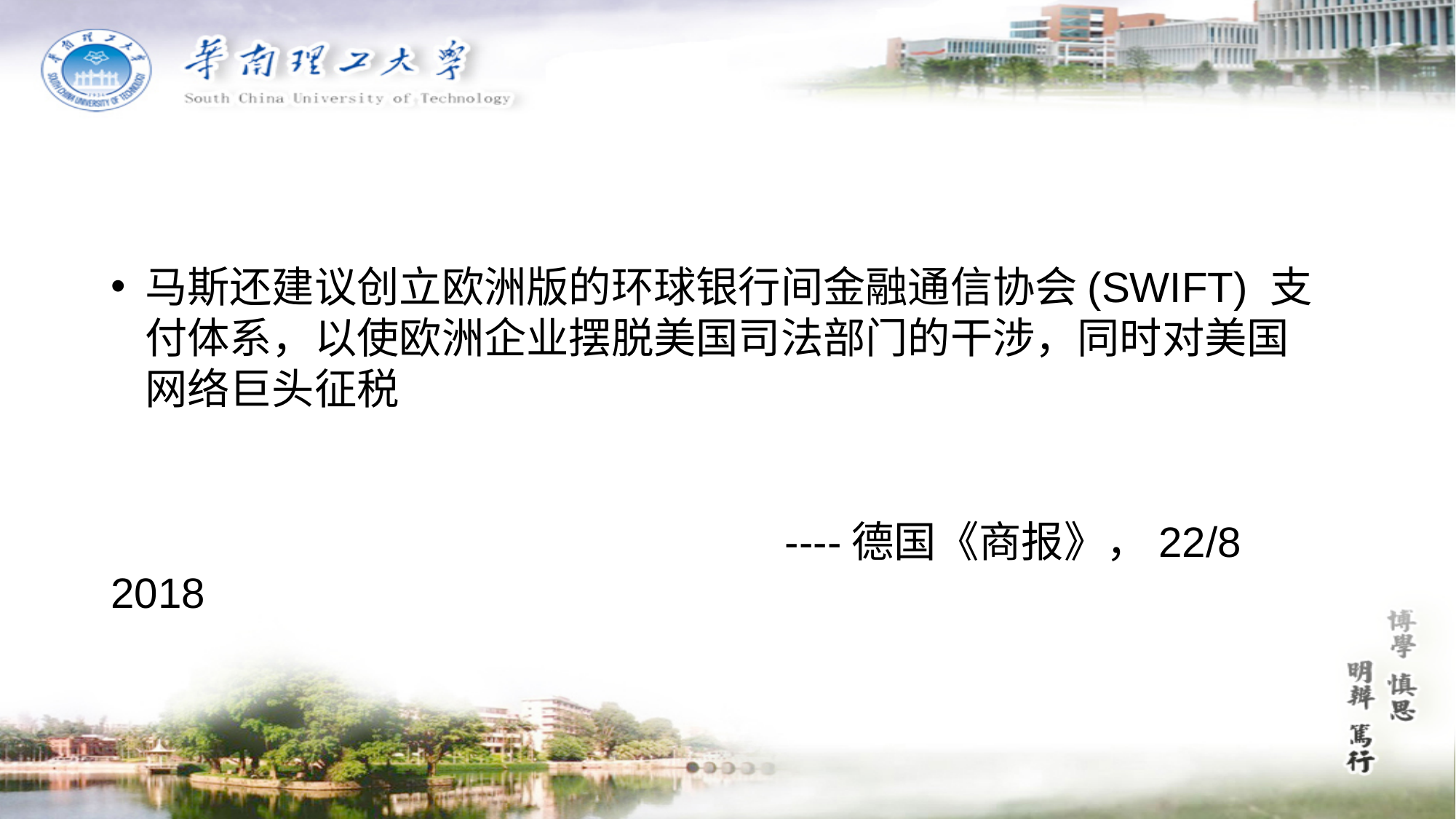

马斯还建议创立欧洲版的环球银行间金融通信协会(SWIFT) 支付体系，以使欧洲企业摆脱美国司法部门的干涉，同时对美国网络巨头征税

                                                         ----德国《商报》，22/8 2018